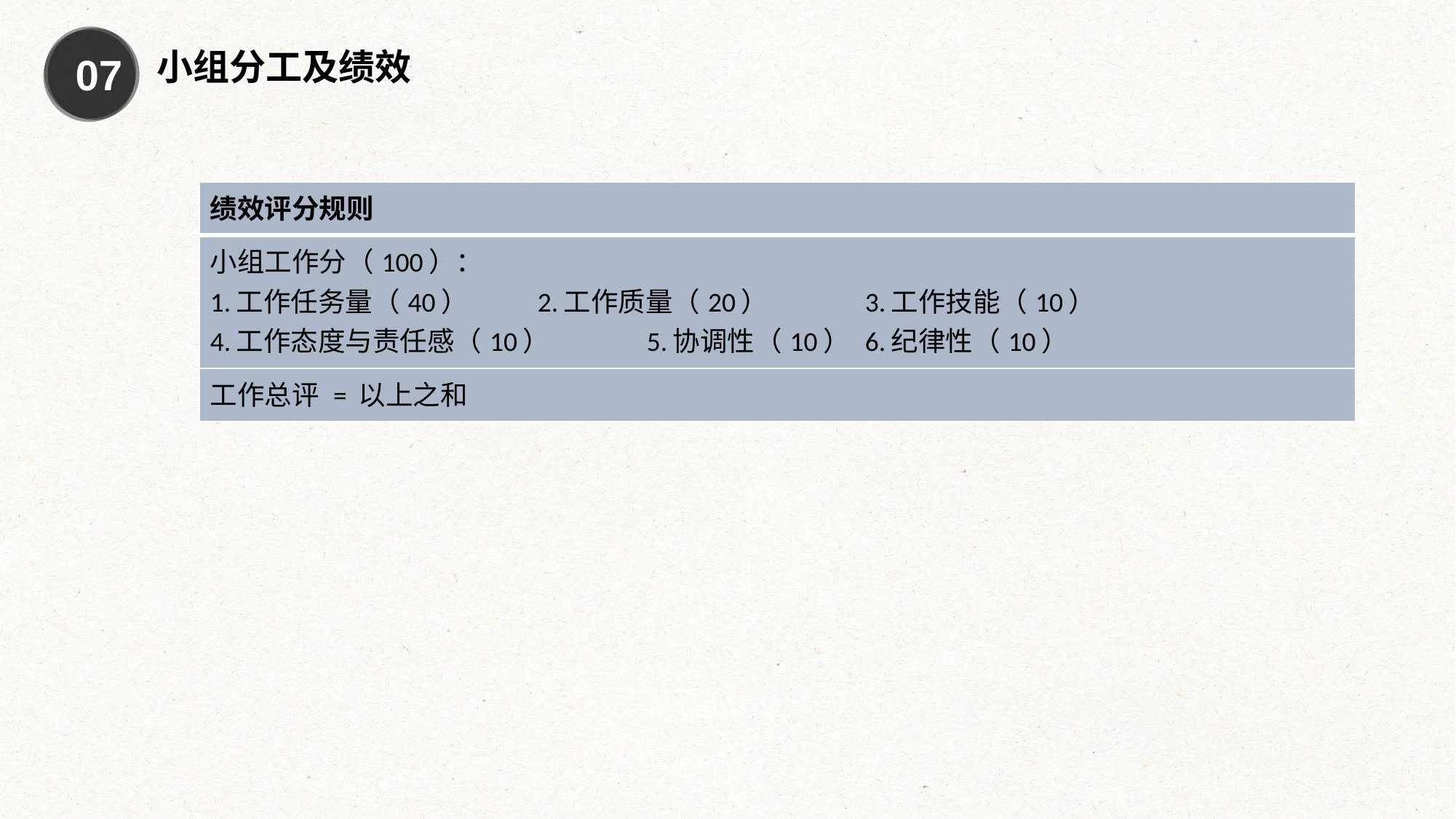

小组分工及绩效
07

| 绩效评分规则 |
| --- |
| 小组工作分（100）： 1.工作任务量（40） 2.工作质量（20） 3.工作技能（10） 4.工作态度与责任感（10） 5.协调性（10） 6.纪律性（10） |
| 工作总评 = 以上之和 |